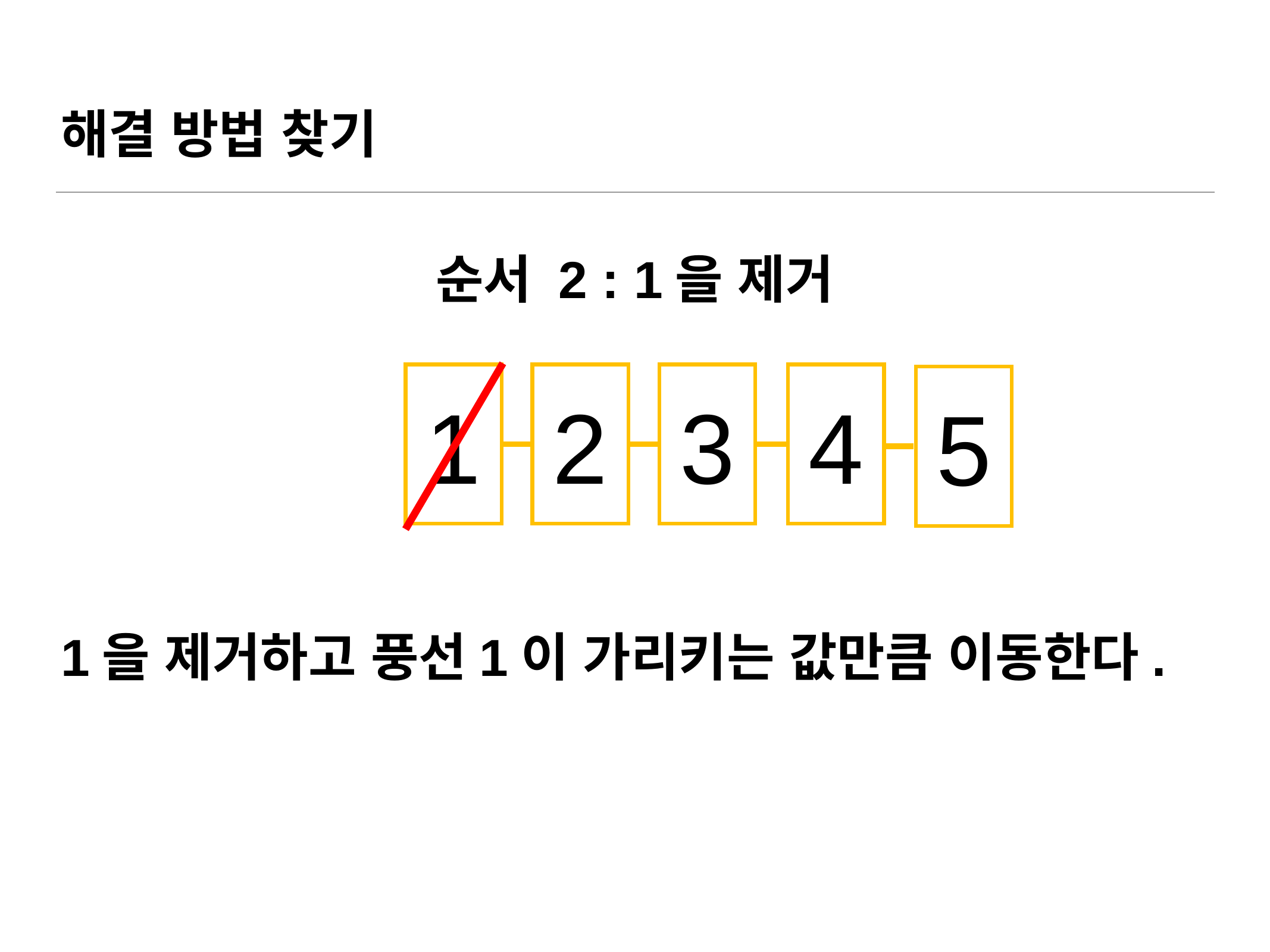

# 해결 방법 찾기
순서 2 : 1을 제거

1

2

3

4

5
1을 제거하고 풍선1이 가리키는 값만큼 이동한다.